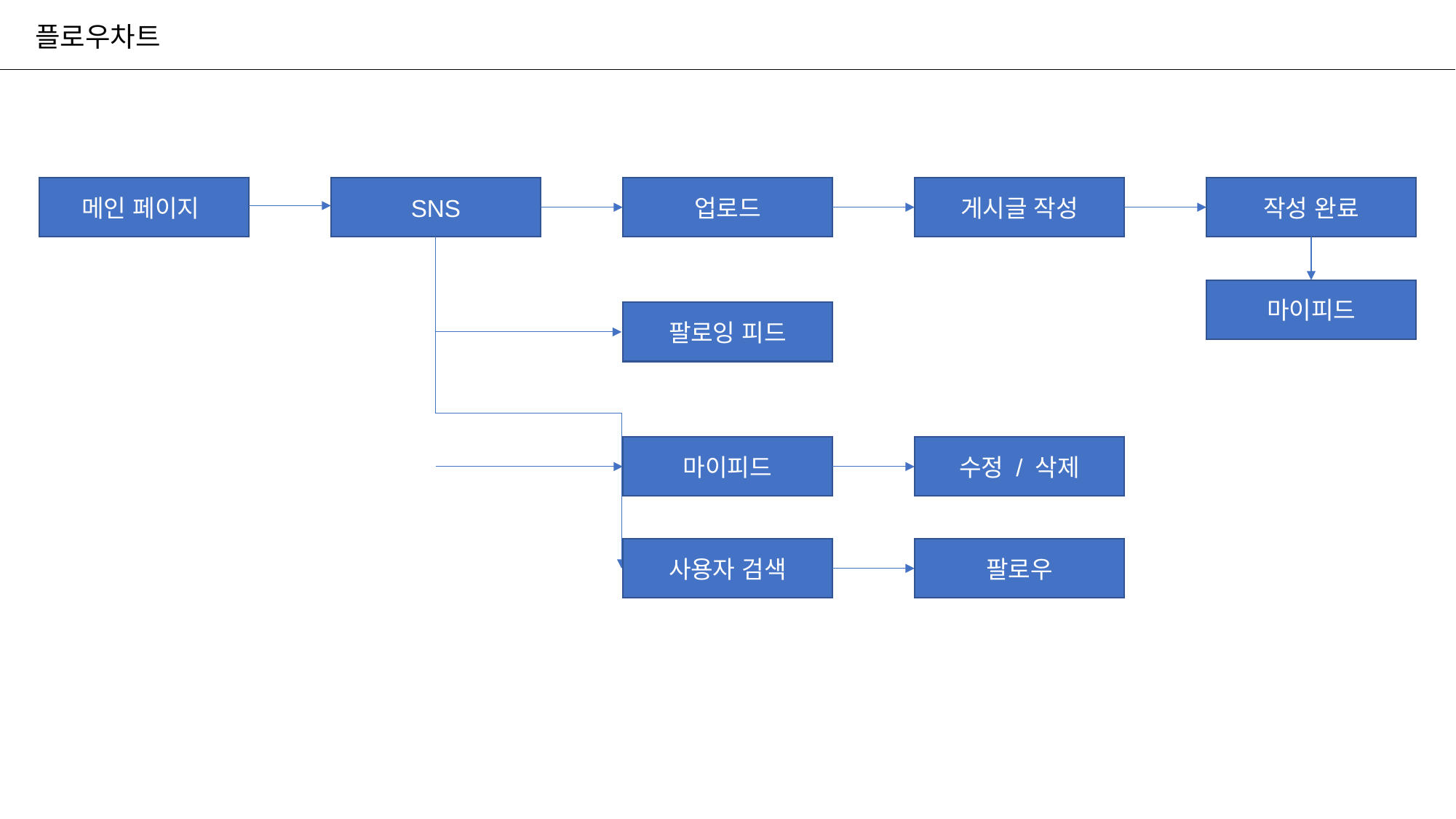

플로우차트
메인 페이지
SNS
업로드
게시글 작성
작성 완료
마이피드
팔로잉 피드
마이피드
수정 / 삭제
팔로우
사용자 검색